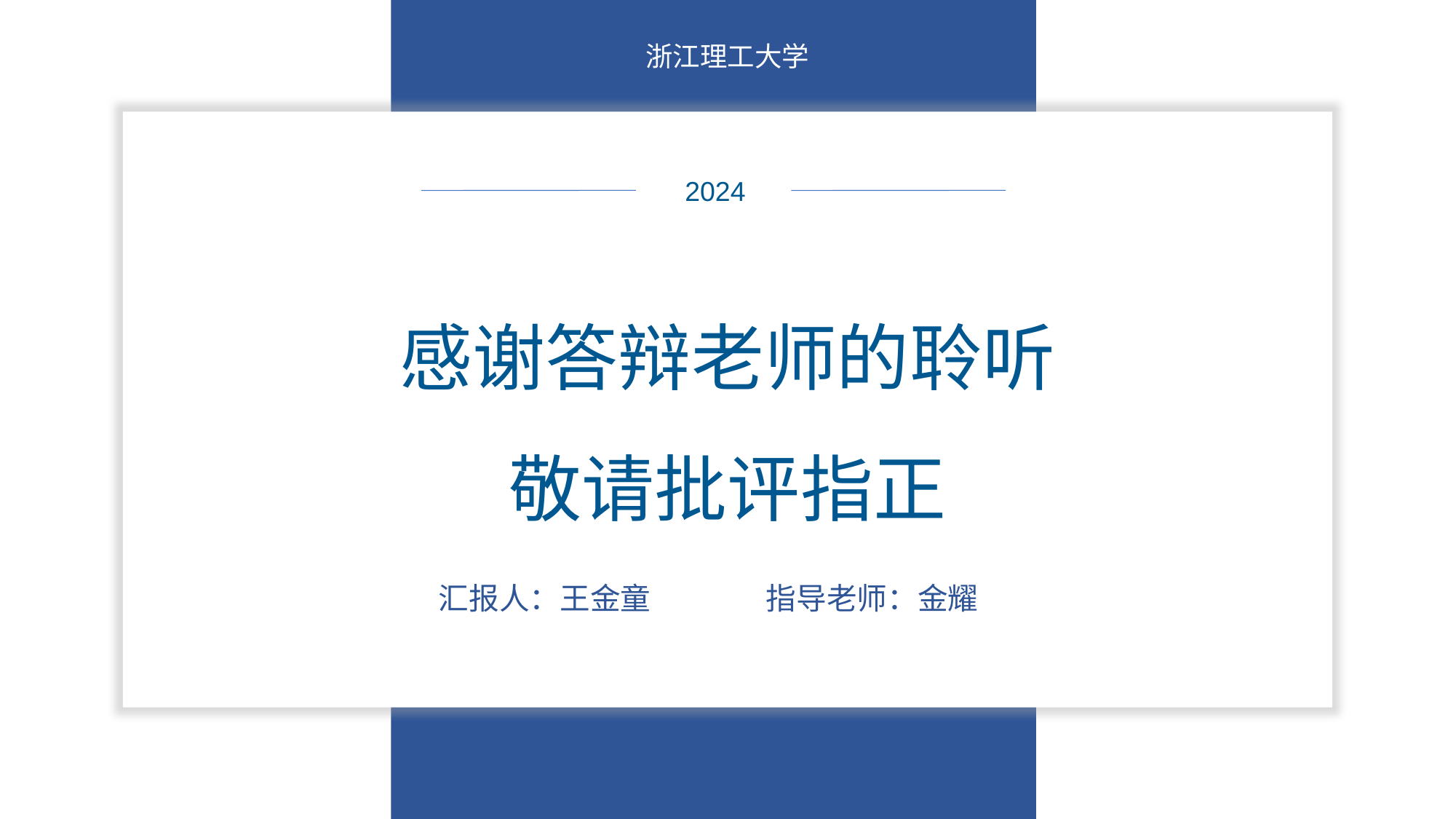

浙江理工大学

2024

感谢答辩老师的聆听
敬请批评指正
汇报人：王金童		指导老师：金耀